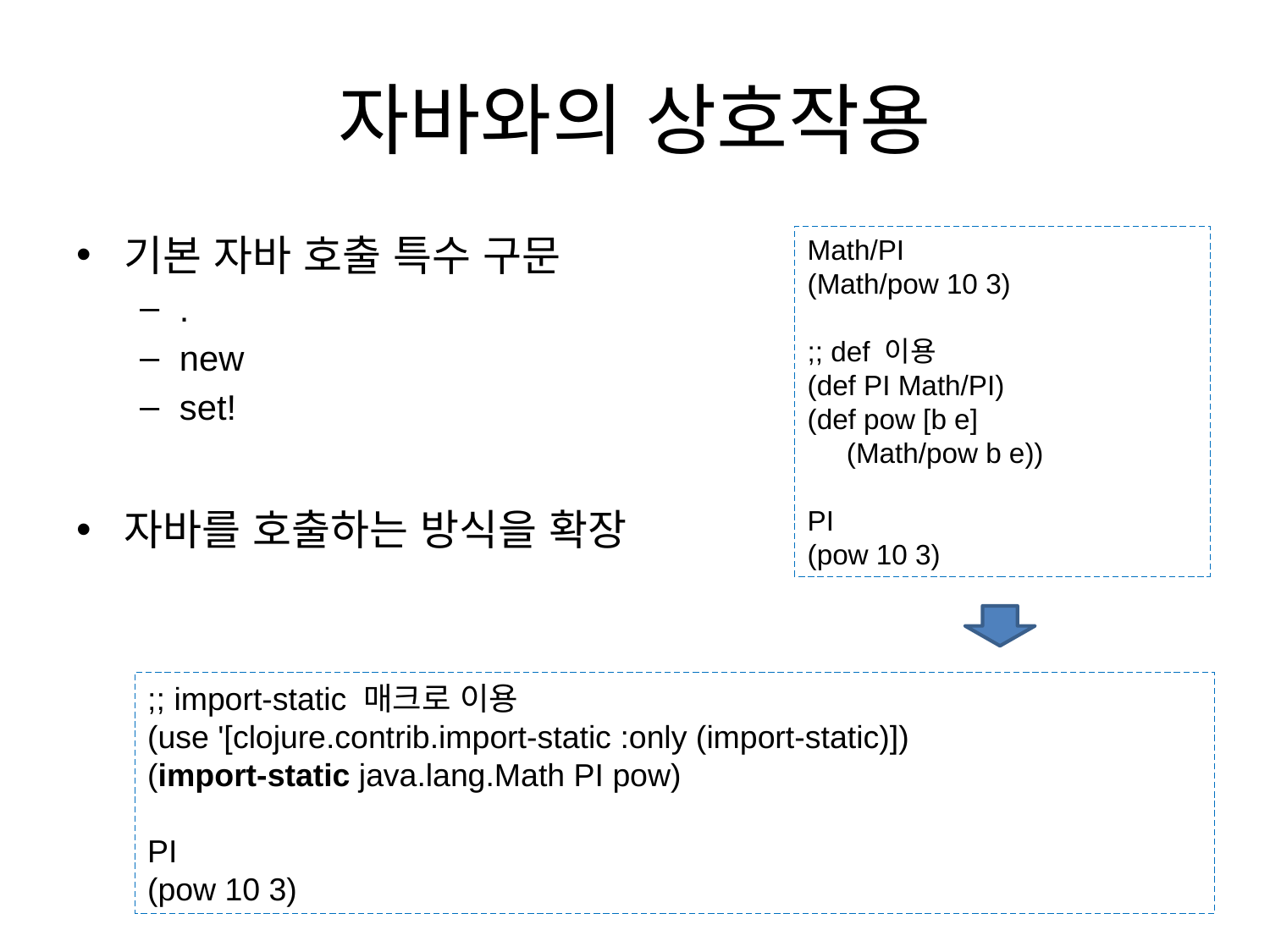

# 자바와의 상호작용
기본 자바 호출 특수 구문
.
new
set!

자바를 호출하는 방식을 확장
Math/PI
(Math/pow 10 3)

;; def 이용
(def PI Math/PI)
(def pow [b e]
     (Math/pow b e))

PI
(pow 10 3)

;; import-static 매크로 이용
(use '[clojure.contrib.import-static :only (import-static)])
(import-static java.lang.Math PI pow)

PI
(pow 10 3)